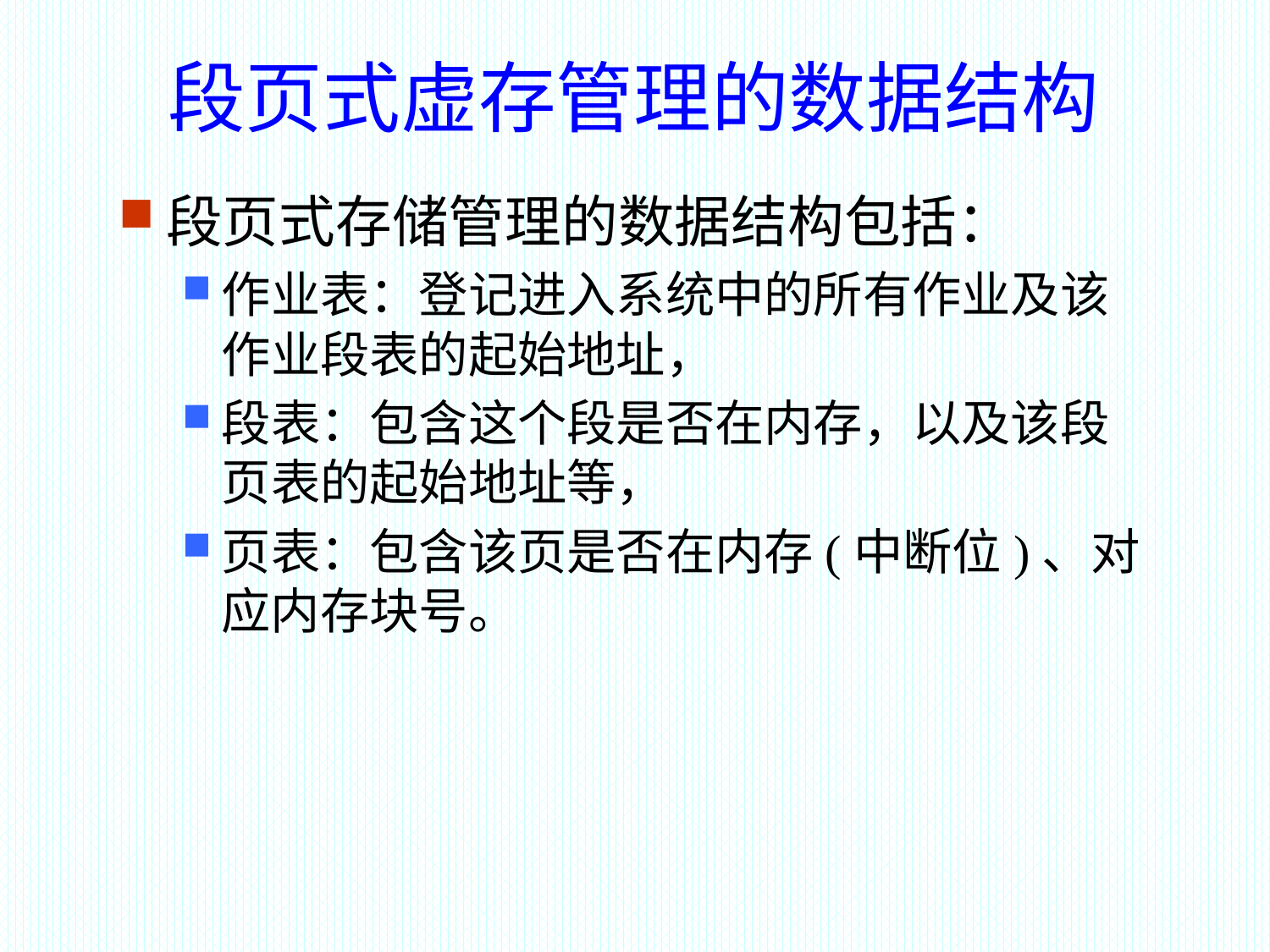

段页式虚存管理的数据结构
段页式存储管理的数据结构包括：
作业表：登记进入系统中的所有作业及该作业段表的起始地址，
段表：包含这个段是否在内存，以及该段页表的起始地址等，
页表：包含该页是否在内存(中断位)、对应内存块号。